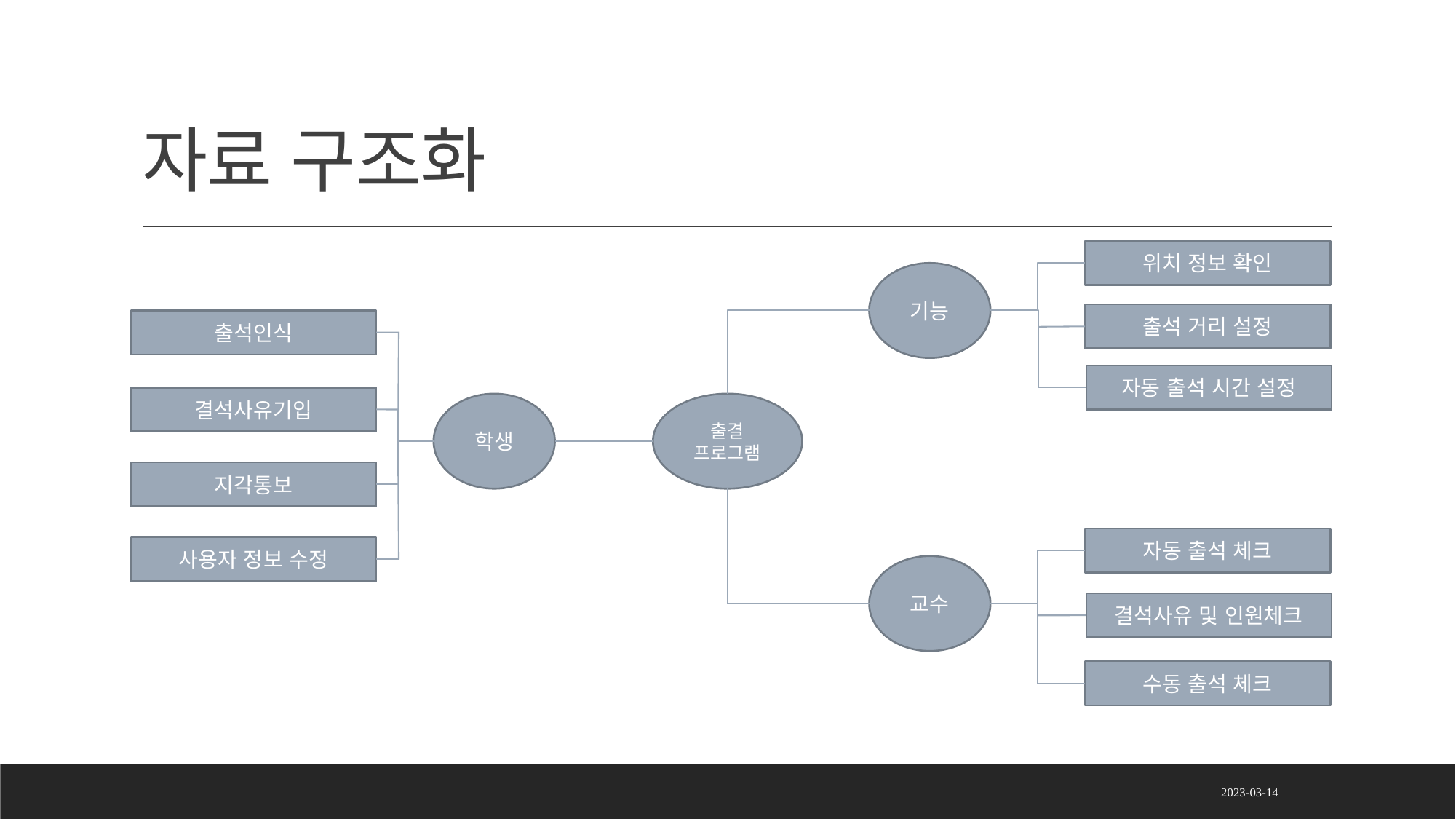

# 자료 구조화
위치 정보 확인
기능
출석 거리 설정
출석인식
자동 출석 시간 설정
결석사유기입
학생
출결 프로그램
지각통보
자동 출석 체크
사용자 정보 수정
교수
결석사유 및 인원체크
수동 출석 체크
2023-03-14